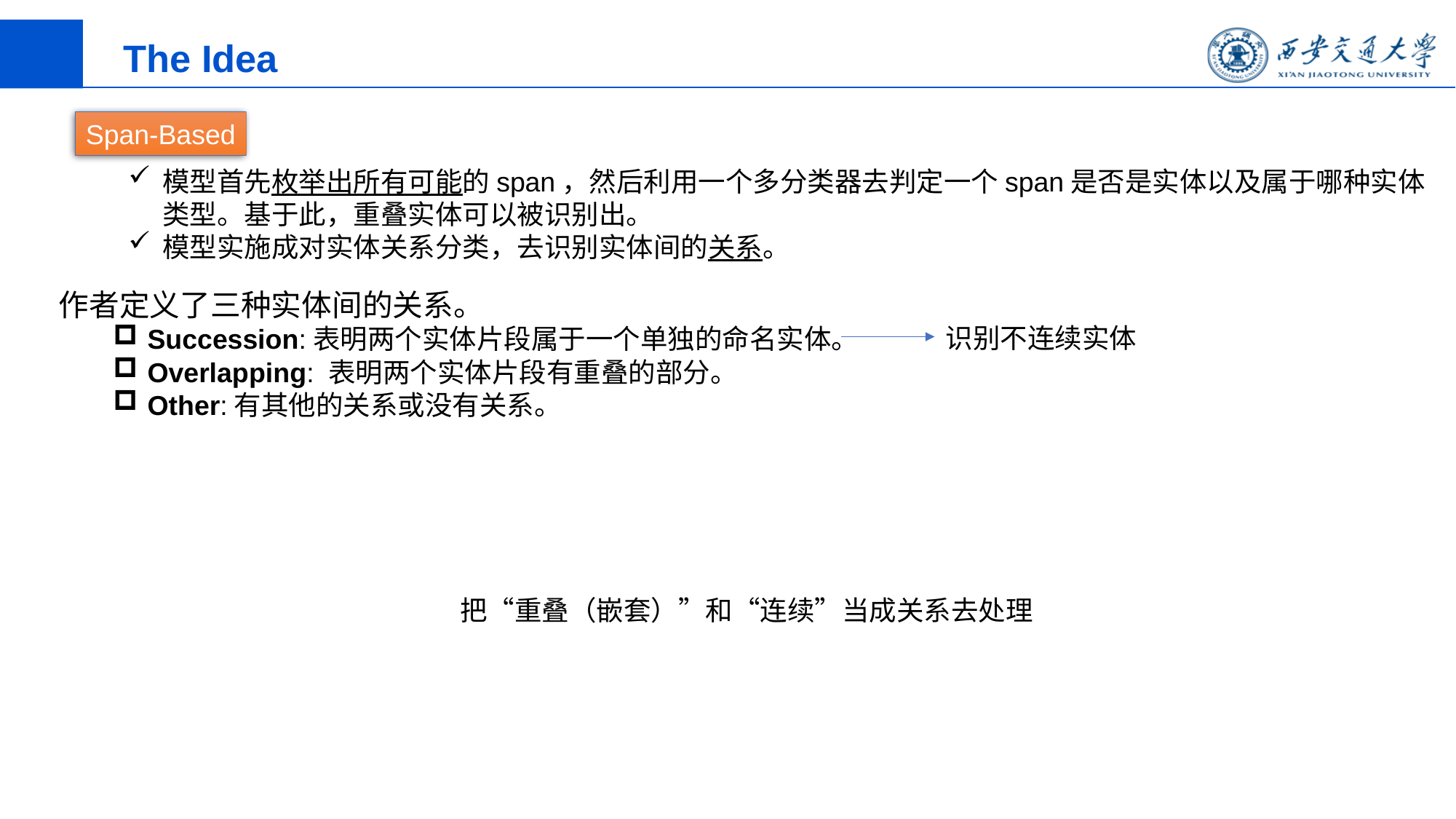

The Idea
Span-Based
模型首先枚举出所有可能的span，然后利用一个多分类器去判定一个span是否是实体以及属于哪种实体类型。基于此，重叠实体可以被识别出。
模型实施成对实体关系分类，去识别实体间的关系。
作者定义了三种实体间的关系。
Succession:表明两个实体片段属于一个单独的命名实体。
Overlapping: 表明两个实体片段有重叠的部分。
Other:有其他的关系或没有关系。
识别不连续实体

把“重叠（嵌套）”和“连续”当成关系去处理